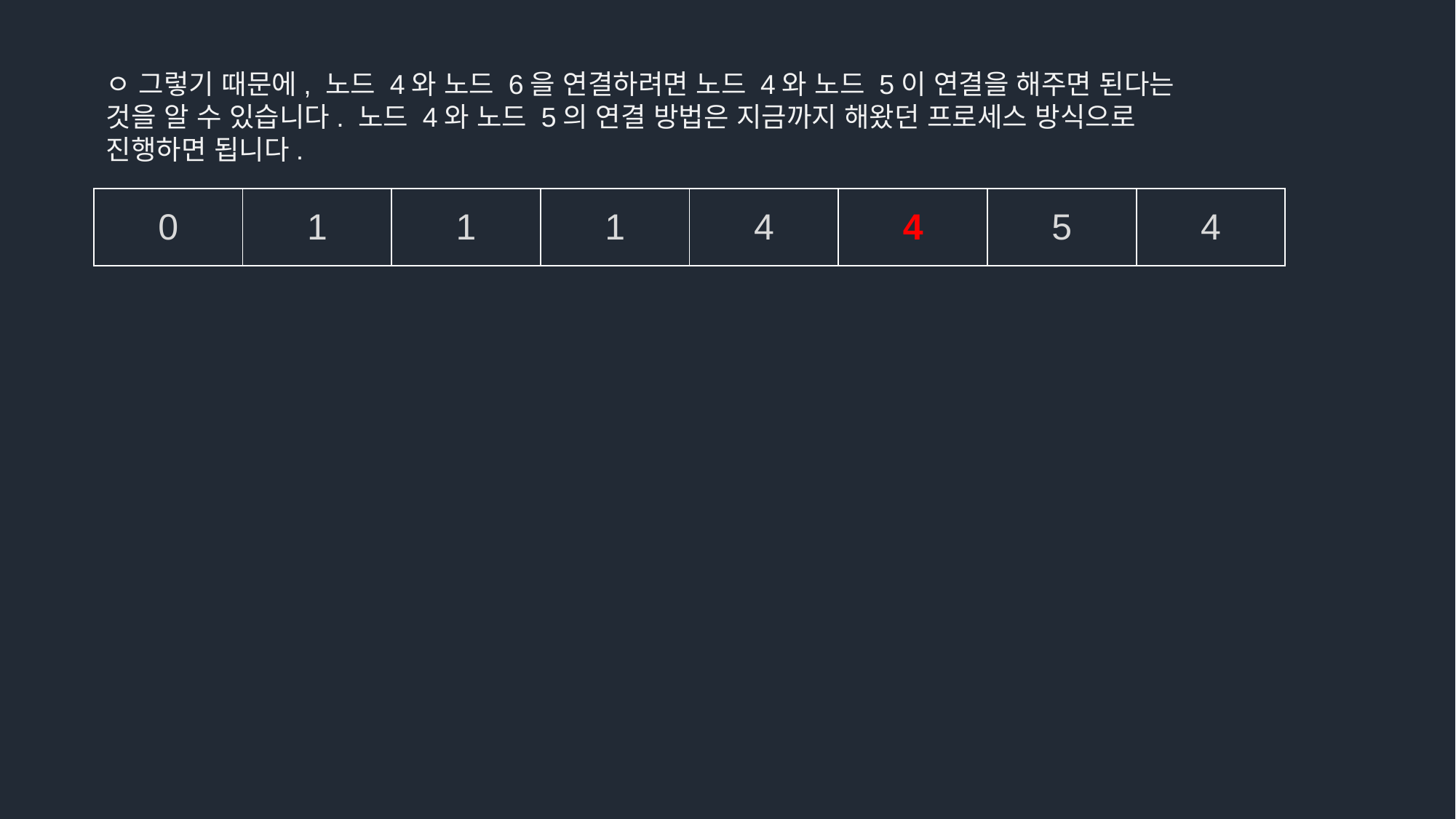

ㅇ 그렇기 때문에, 노드 4와 노드 6을 연결하려면 노드 4와 노드 5이 연결을 해주면 된다는 것을 알 수 있습니다. 노드 4와 노드 5의 연결 방법은 지금까지 해왔던 프로세스 방식으로 진행하면 됩니다.
| 0 | 1 | 1 | 1 | 4 | 4 | 5 | 4 |
| --- | --- | --- | --- | --- | --- | --- | --- |